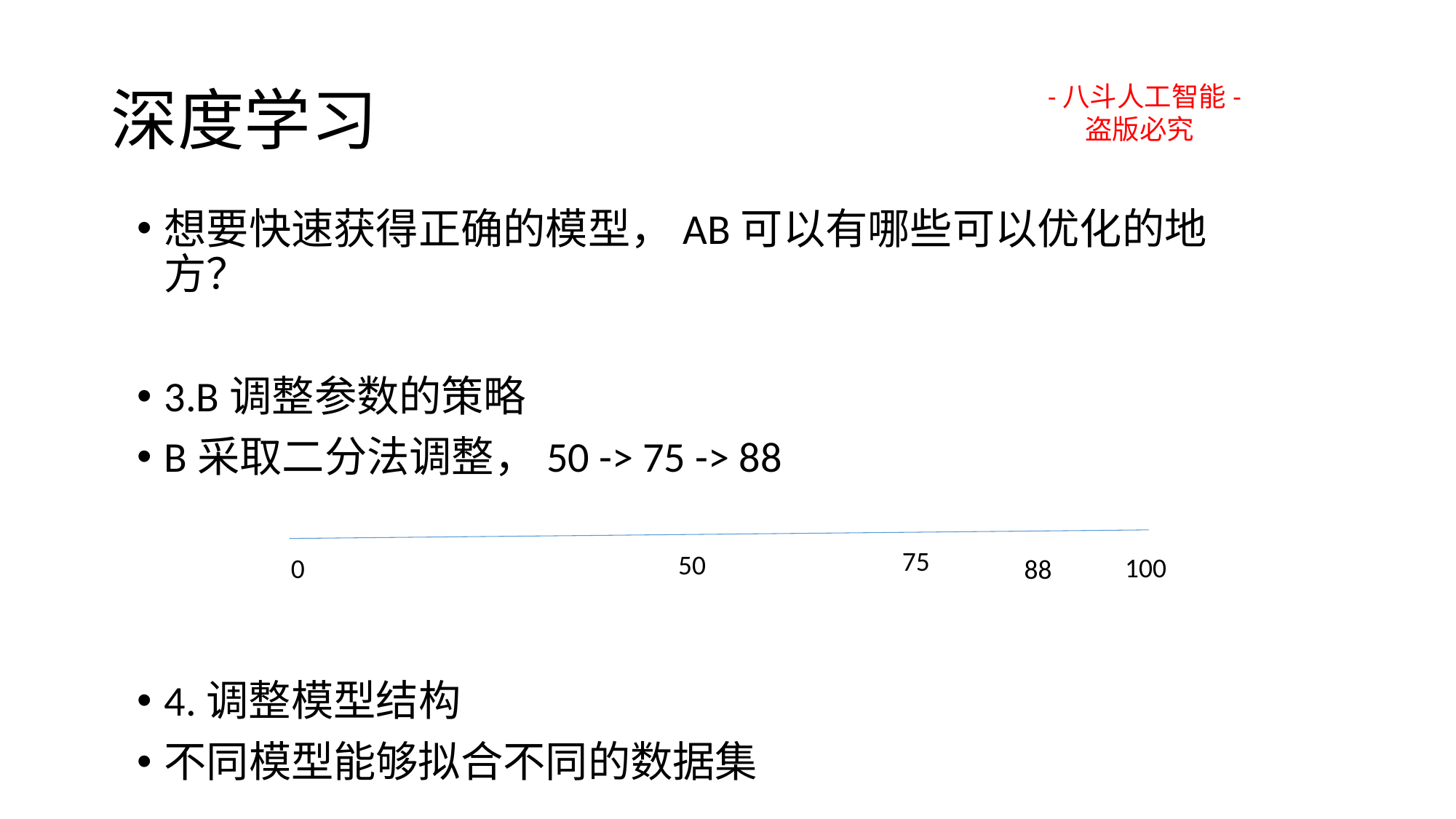

# 深度学习
-八斗人工智能-
     盗版必究
想要快速获得正确的模型，AB可以有哪些可以优化的地方？

3.B调整参数的策略
B采取二分法调整，50 -> 75 -> 88

4.调整模型结构
不同模型能够拟合不同的数据集
75
50
100
0
88